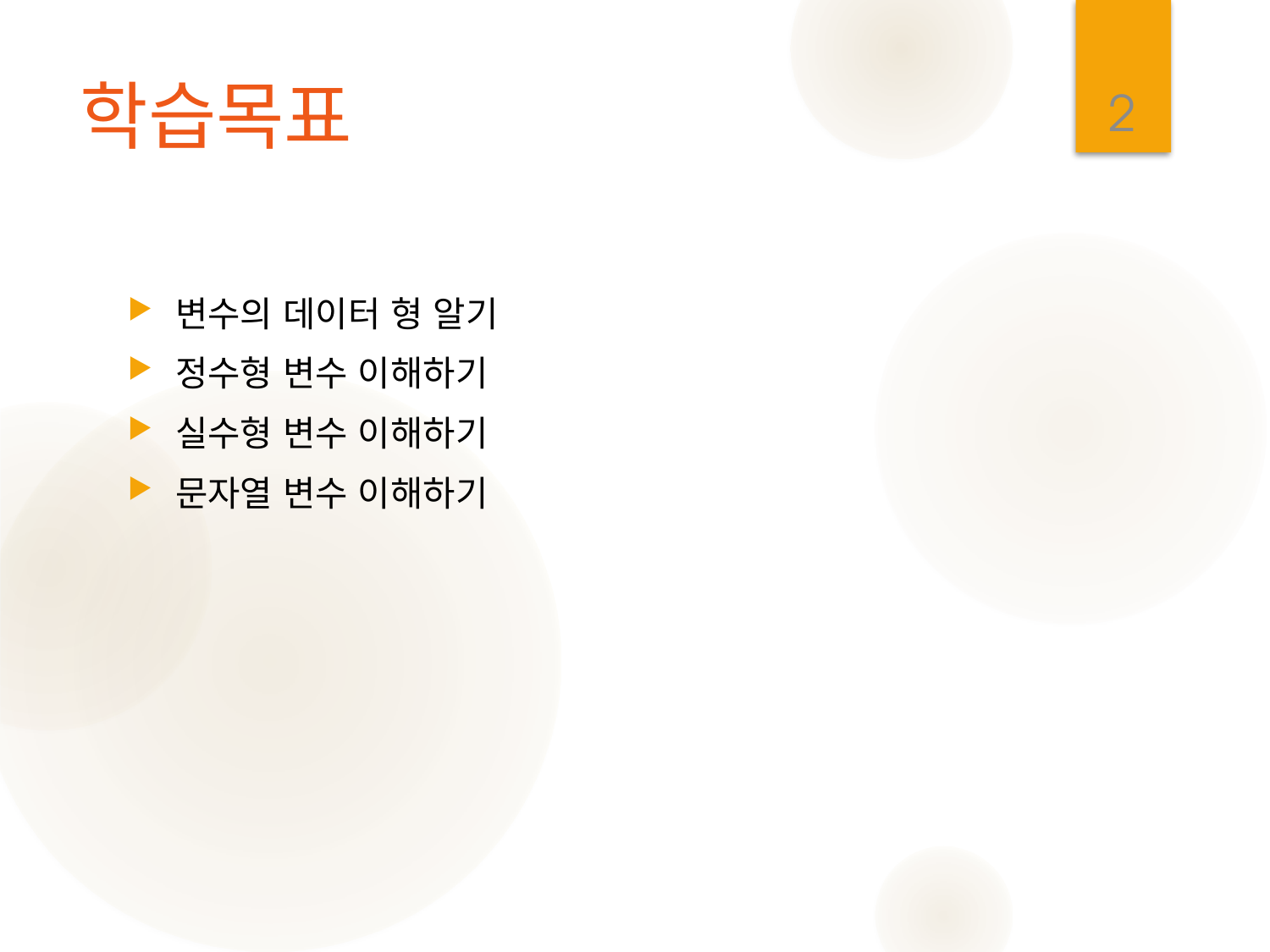

2
# 학습목표
변수의 데이터 형 알기
정수형 변수 이해하기
실수형 변수 이해하기
문자열 변수 이해하기